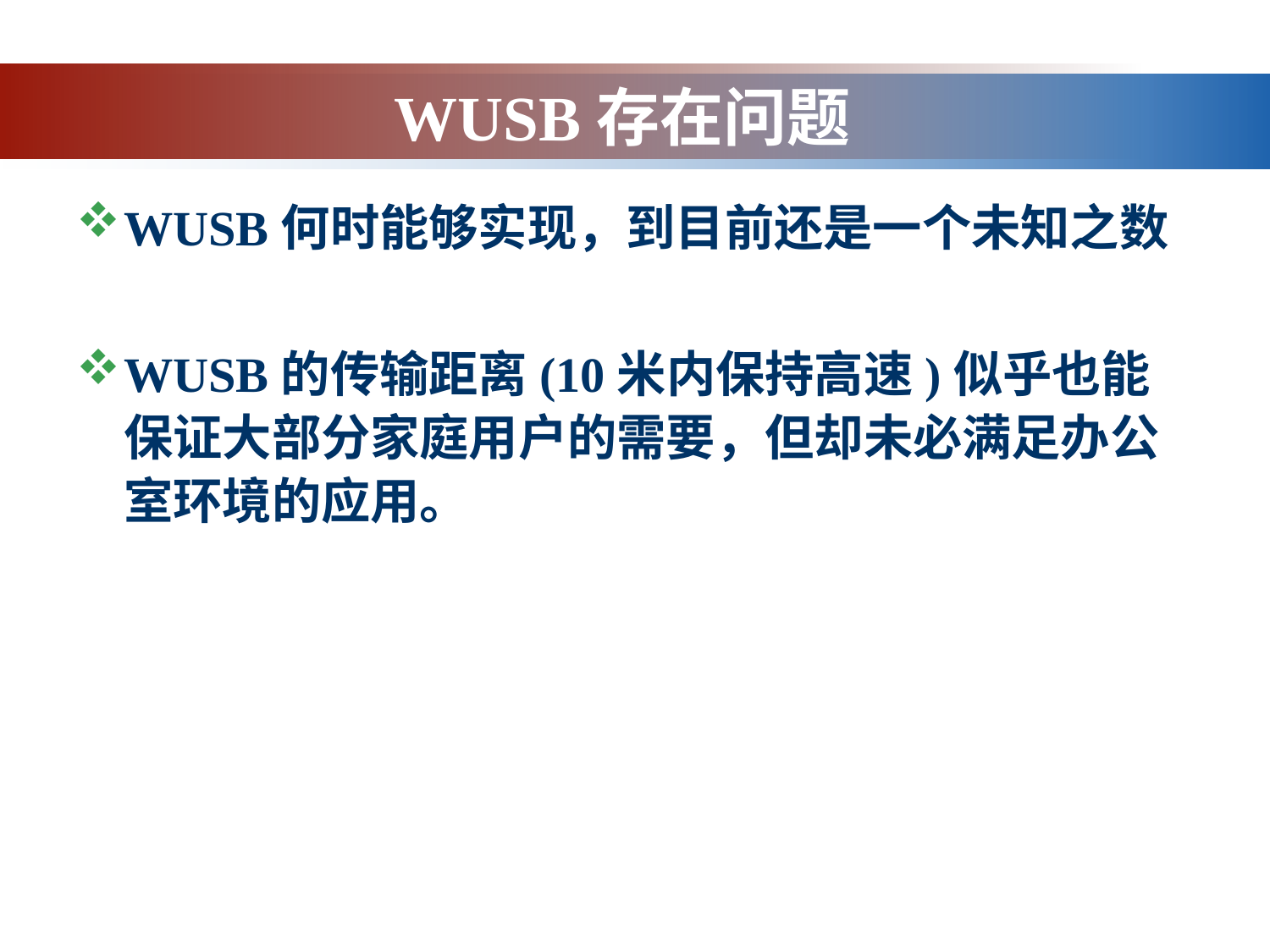

# WUSB存在问题
WUSB何时能够实现，到目前还是一个未知之数

WUSB的传输距离(10米内保持高速)似乎也能保证大部分家庭用户的需要，但却未必满足办公室环境的应用。